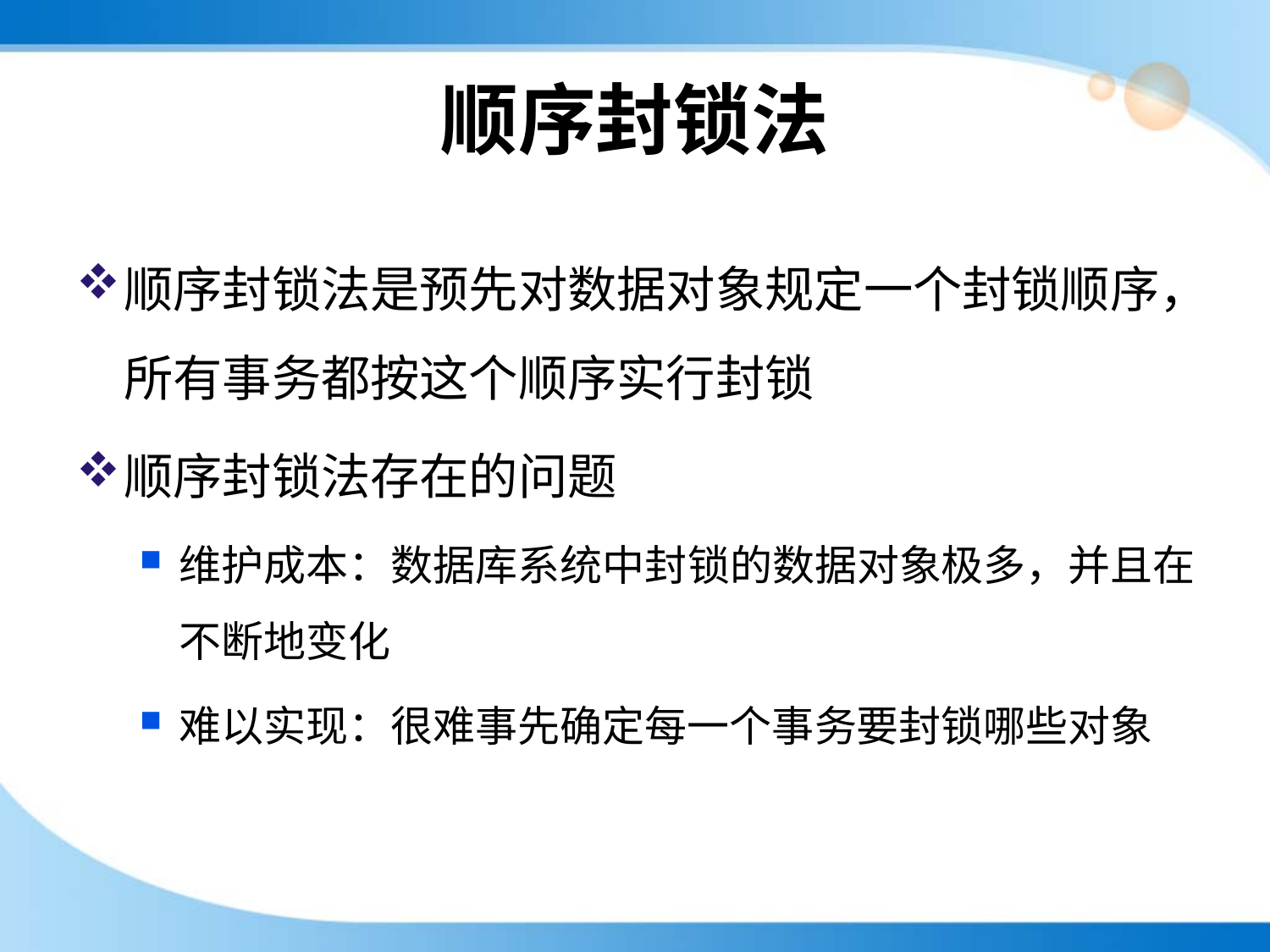

# 顺序封锁法
顺序封锁法是预先对数据对象规定一个封锁顺序，所有事务都按这个顺序实行封锁
顺序封锁法存在的问题
维护成本：数据库系统中封锁的数据对象极多，并且在不断地变化
难以实现：很难事先确定每一个事务要封锁哪些对象